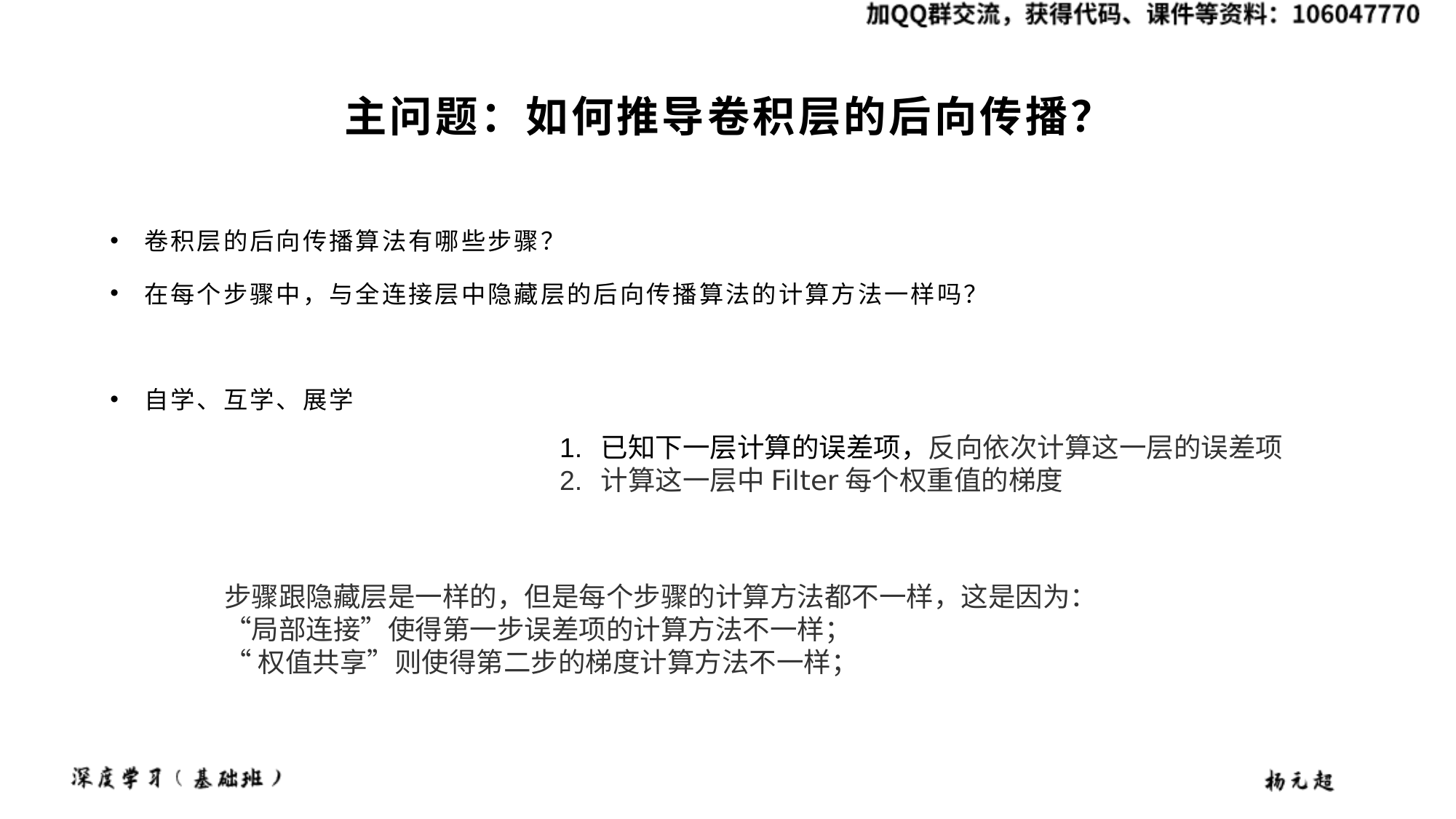

# 主问题：如何推导卷积层的后向传播？
卷积层的后向传播算法有哪些步骤？
在每个步骤中，与全连接层中隐藏层的后向传播算法的计算方法一样吗？

自学、互学、展学

已知下一层计算的误差项，反向依次计算这一层的误差项
计算这一层中Filter每个权重值的梯度
步骤跟隐藏层是一样的，但是每个步骤的计算方法都不一样，这是因为：
“局部连接”使得第一步误差项的计算方法不一样；
“权值共享”则使得第二步的梯度计算方法不一样；